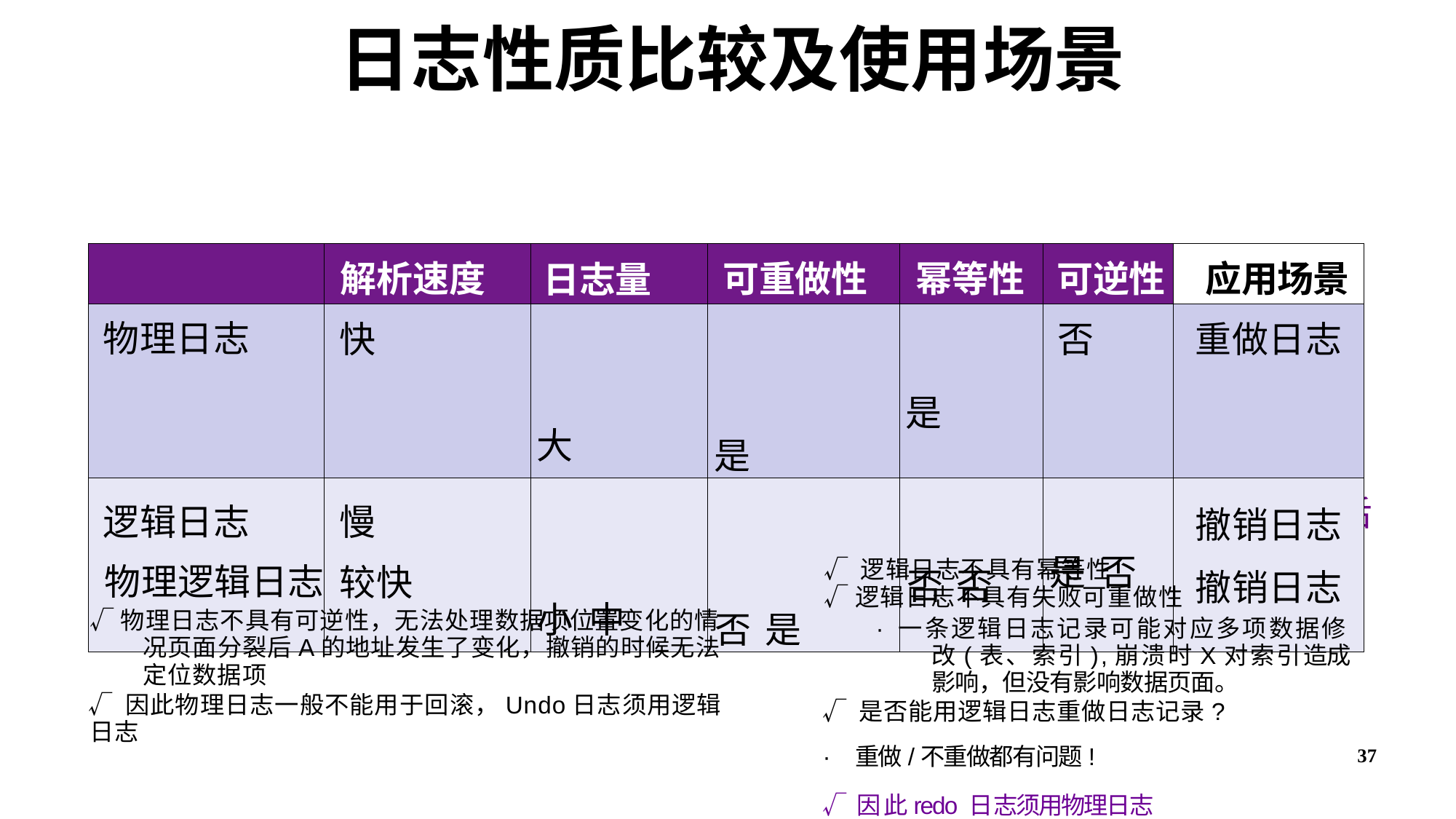

日志性质比较及使用场景
|  | 解析速度 | 日志量 | 可重做性 | 幂等性 | 可逆性 | 应用场景 |
| --- | --- | --- | --- | --- | --- | --- |
| 物理日志 | 快 | 大 | 是 | 是 | 否 | 重做日志 |
| 逻辑日志 物理逻辑日志 | 慢 较快 | 小 中 | 否 是 | 否 否 | 是 否 | 撤销日志 撤销日志 |

注：物理逻辑日志用于回滚时，特别是索引页面分裂，可通过页            面前后指针来完成回滚。

                                                         37
√ 逻辑日志不具有幂等性
√逻辑日志不具有失败可重做性
· 一条逻辑日志记录可能对应多项数据修改(表、索引),崩溃时X对索引造成影响，但没有影响数据页面。
√ 是否能用逻辑日志重做日志记录?
· 重做/不重做都有问题!
√ 因 此redo 日志须用物理日志

√物理日志不具有可逆性，无法处理数据项位置变化的情况页面分裂后A的地址发生了变化，撤销的时候无法定位数据项
√ 因此物理日志一般不能用于回滚，Undo日志须用逻辑日志